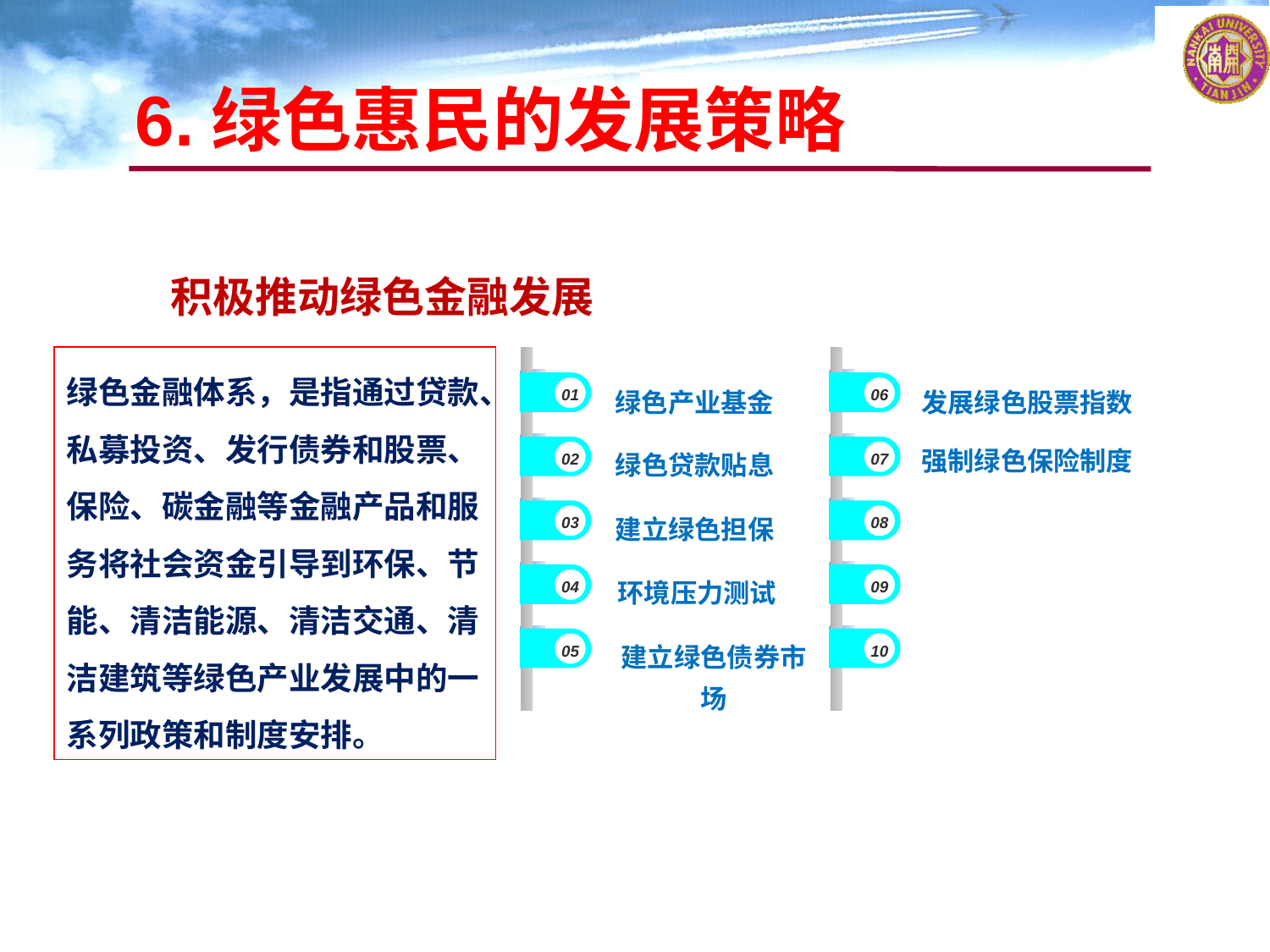

6.绿色惠民的发展策略
积极推动绿色金融发展
绿色金融体系，是指通过贷款、私募投资、发行债券和股票、保险、碳金融等金融产品和服务将社会资金引导到环保、节能、清洁能源、清洁交通、清洁建筑等绿色产业发展中的一系列政策和制度安排。

绿色产业基金
绿色贷款贴息
建立绿色担保
环境压力测试
建立绿色债券市场

01

02

03

04

05

发展绿色股票指数
强制绿色保险制度

06

07

08

09

10